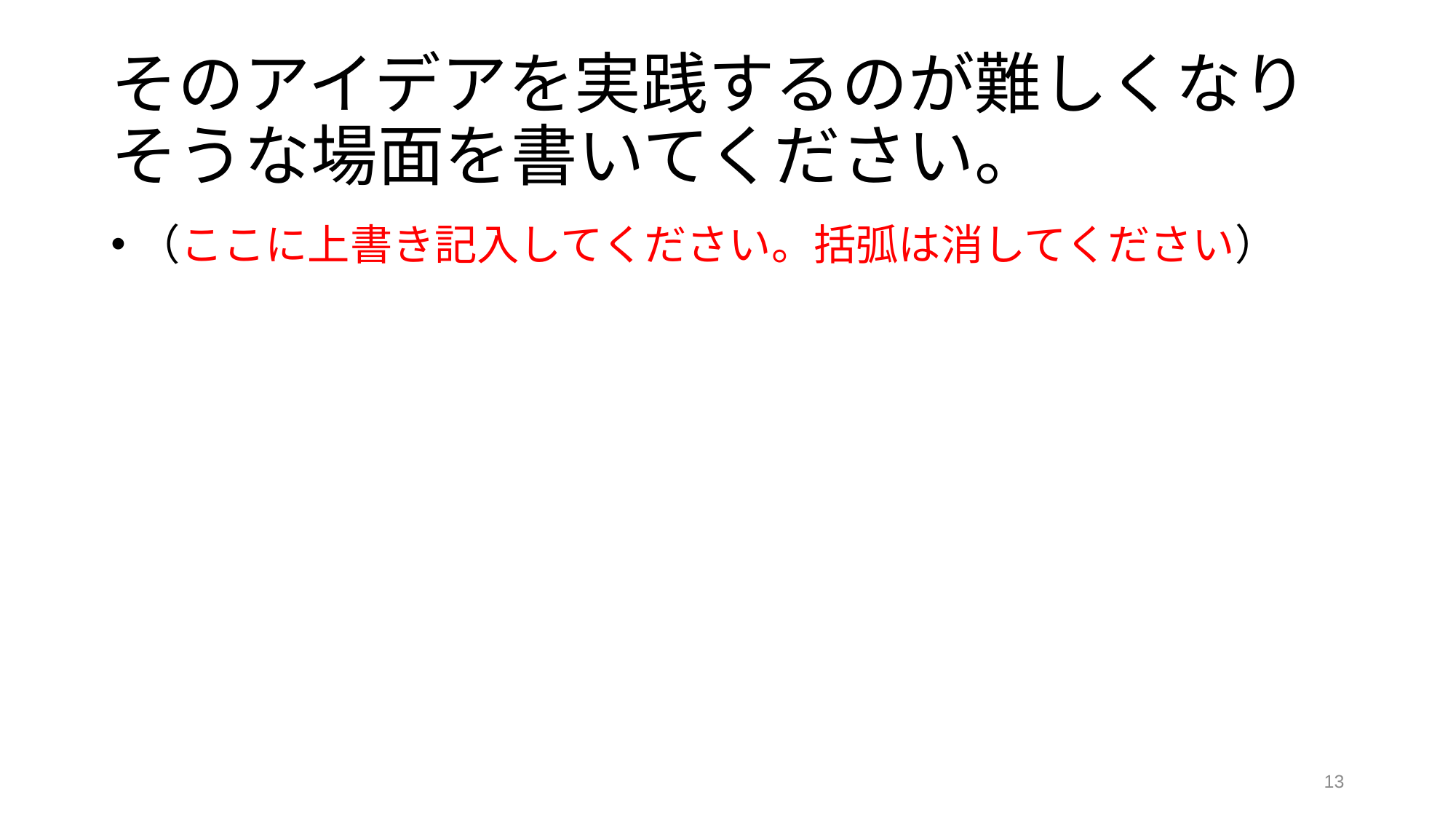

# そのアイデアを実践するのが難しくなりそうな場面を書いてください。
（ここに上書き記入してください。括弧は消してください）

13